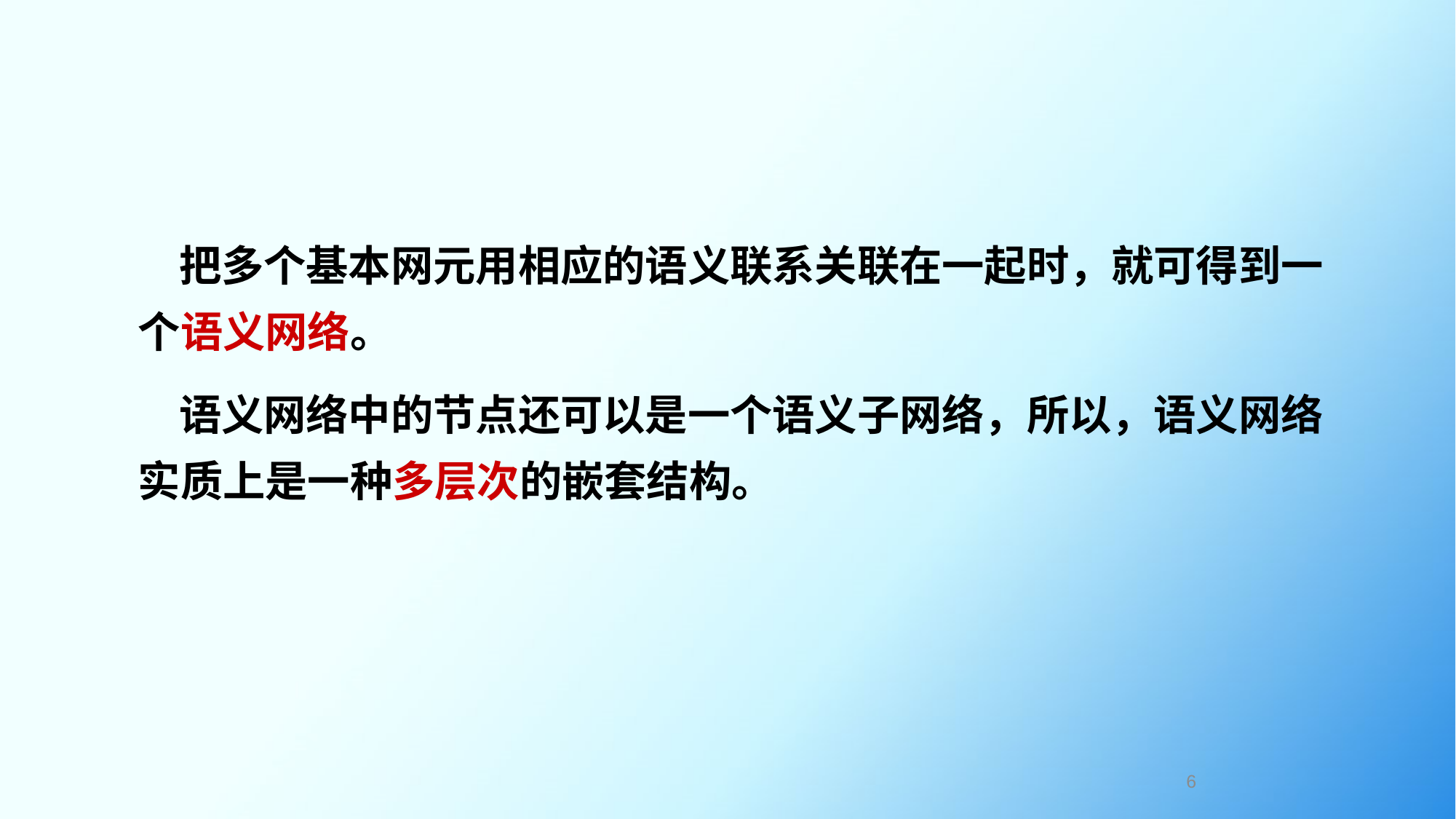

把多个基本网元用相应的语义联系关联在一起时，就可得到一个语义网络。
      语义网络中的节点还可以是一个语义子网络，所以，语义网络实质上是一种多层次的嵌套结构。
6